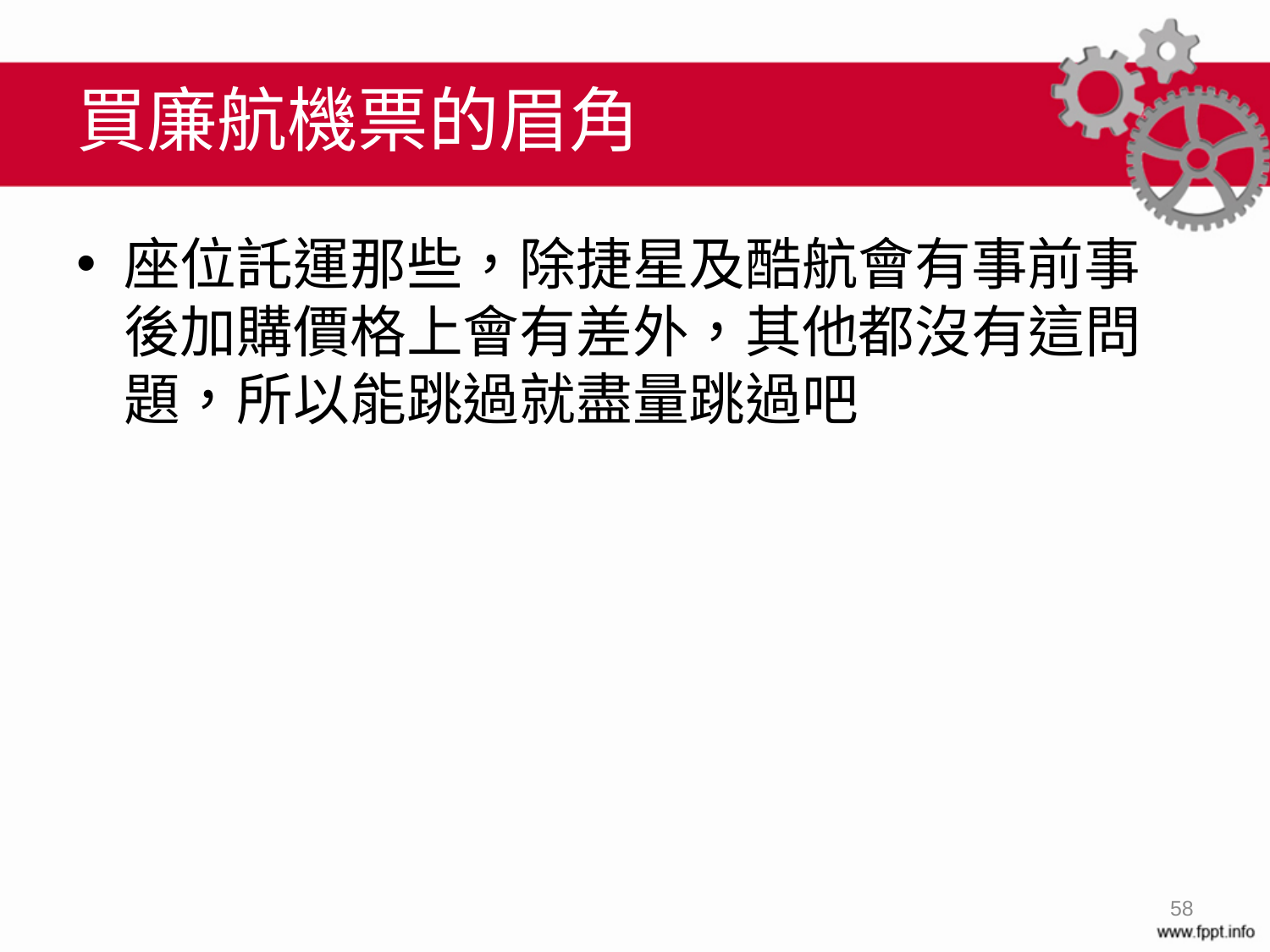

# 買廉航機票的眉角
座位託運那些，除捷星及酷航會有事前事後加購價格上會有差外，其他都沒有這問題，所以能跳過就盡量跳過吧
58